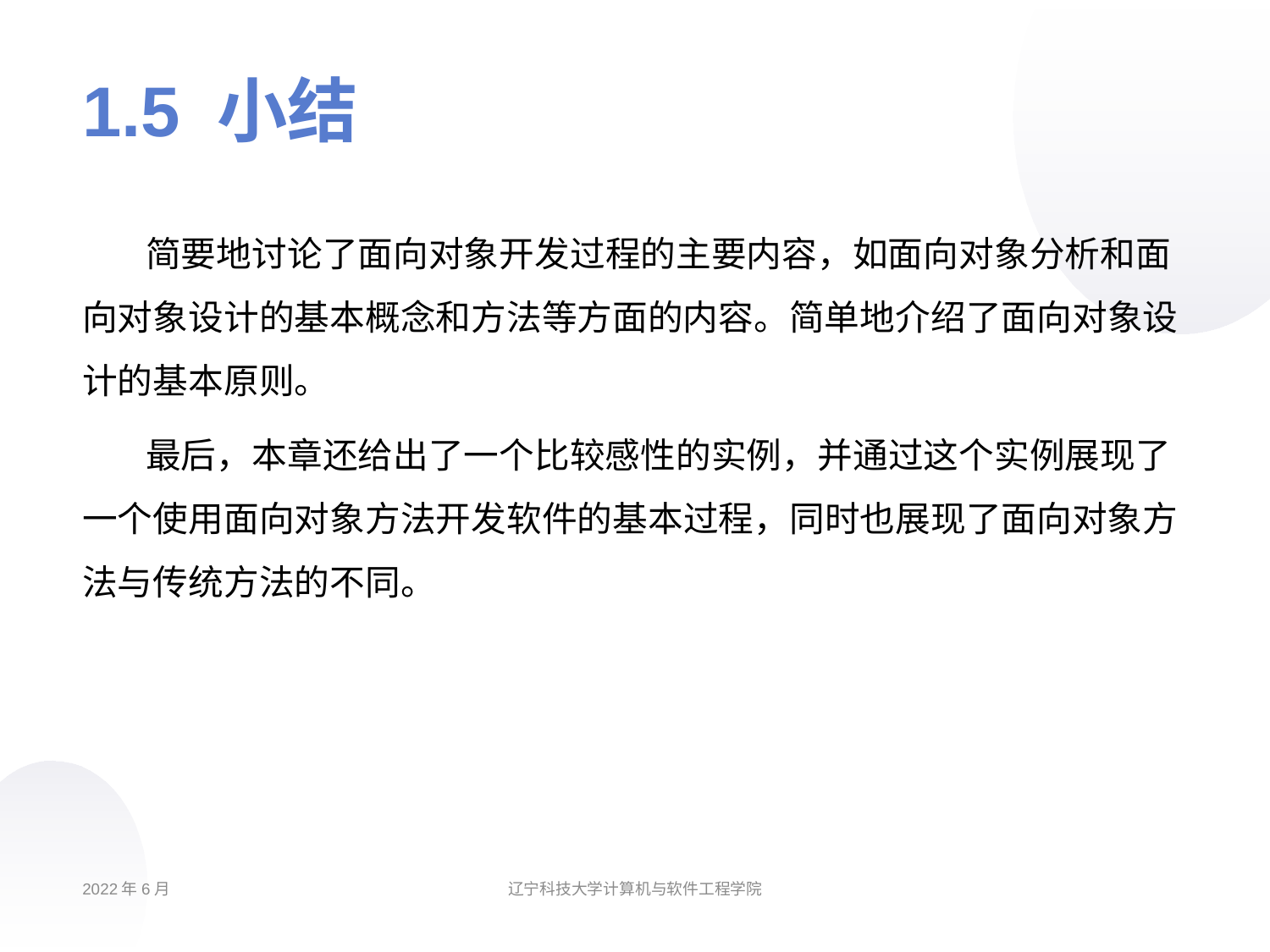

# 1.5 小结
简要地讨论了面向对象开发过程的主要内容，如面向对象分析和面向对象设计的基本概念和方法等方面的内容。简单地介绍了面向对象设计的基本原则。
最后，本章还给出了一个比较感性的实例，并通过这个实例展现了一个使用面向对象方法开发软件的基本过程，同时也展现了面向对象方法与传统方法的不同。

2022年6月
辽宁科技大学计算机与软件工程学院
195